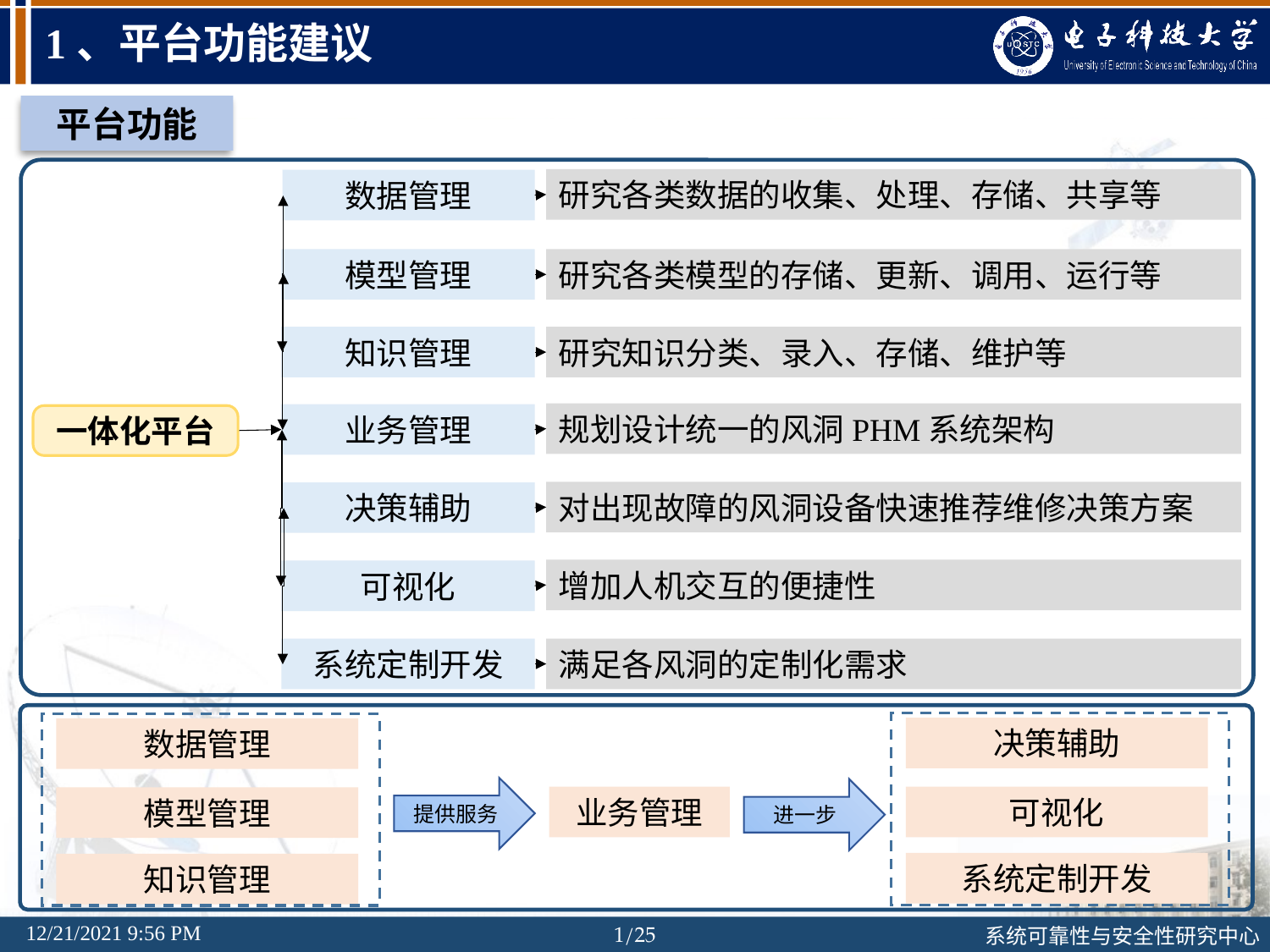

# 1、平台功能建议
平台功能

研究各类数据的收集、处理、存储、共享等
数据管理
模型管理
研究各类模型的存储、更新、调用、运行等
知识管理
研究知识分类、录入、存储、维护等
规划设计统一的风洞PHM系统架构
业务管理
一体化平台
对出现故障的风洞设备快速推荐维修决策方案
决策辅助
增加人机交互的便捷性
可视化
系统定制开发
满足各风洞的定制化需求

决策辅助
数据管理
提供服务
进一步
业务管理
可视化
模型管理
系统定制开发
知识管理